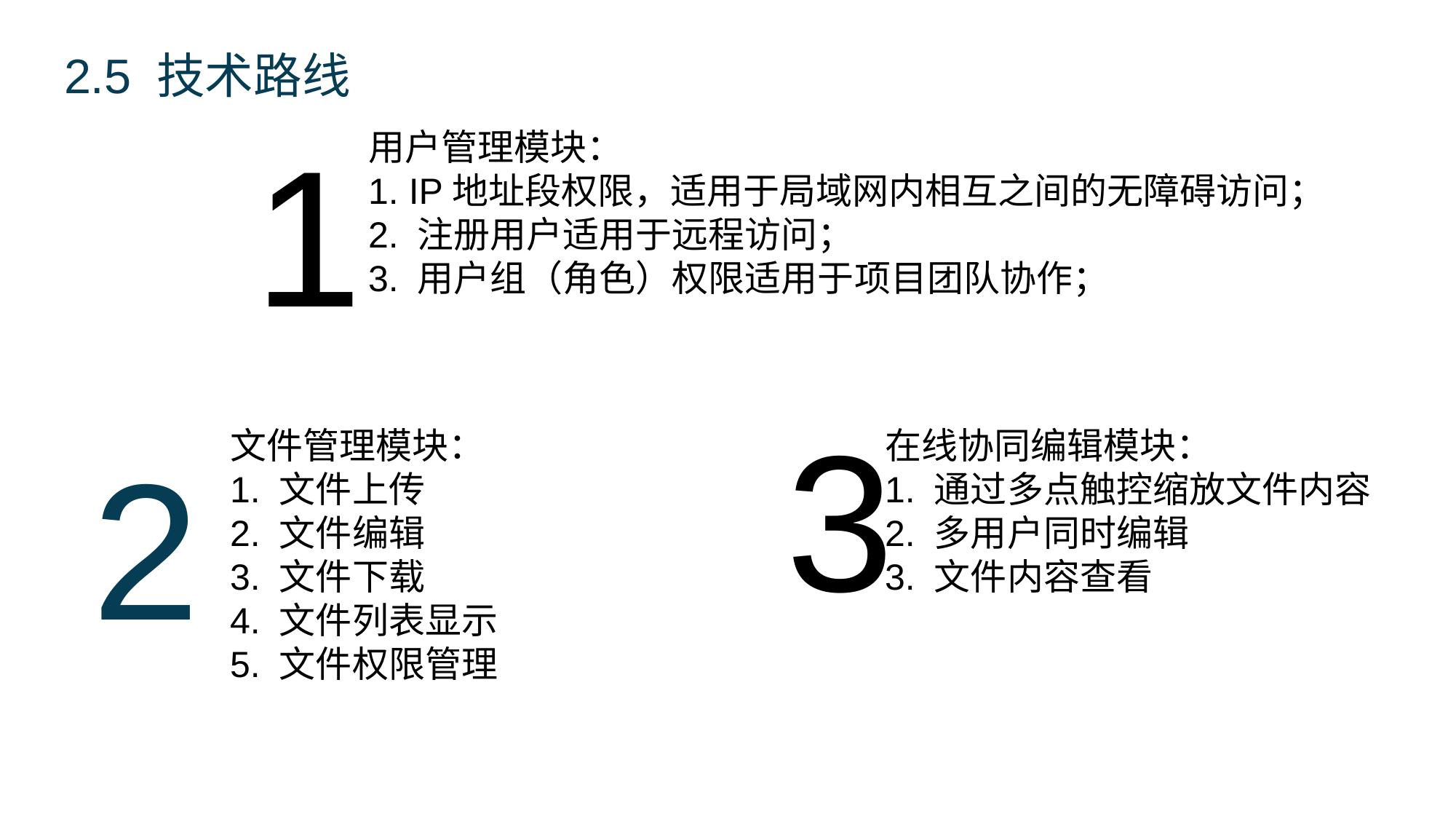

2.5 技术路线
1
用户管理模块：
1. IP地址段权限，适用于局域网内相互之间的无障碍访问；
2. 注册用户适用于远程访问；
3. 用户组（角色）权限适用于项目团队协作；
3
文件管理模块：
1. 文件上传
2. 文件编辑
3. 文件下载
4. 文件列表显示
5. 文件权限管理
在线协同编辑模块：
1. 通过多点触控缩放文件内容
2. 多用户同时编辑
3. 文件内容查看
2